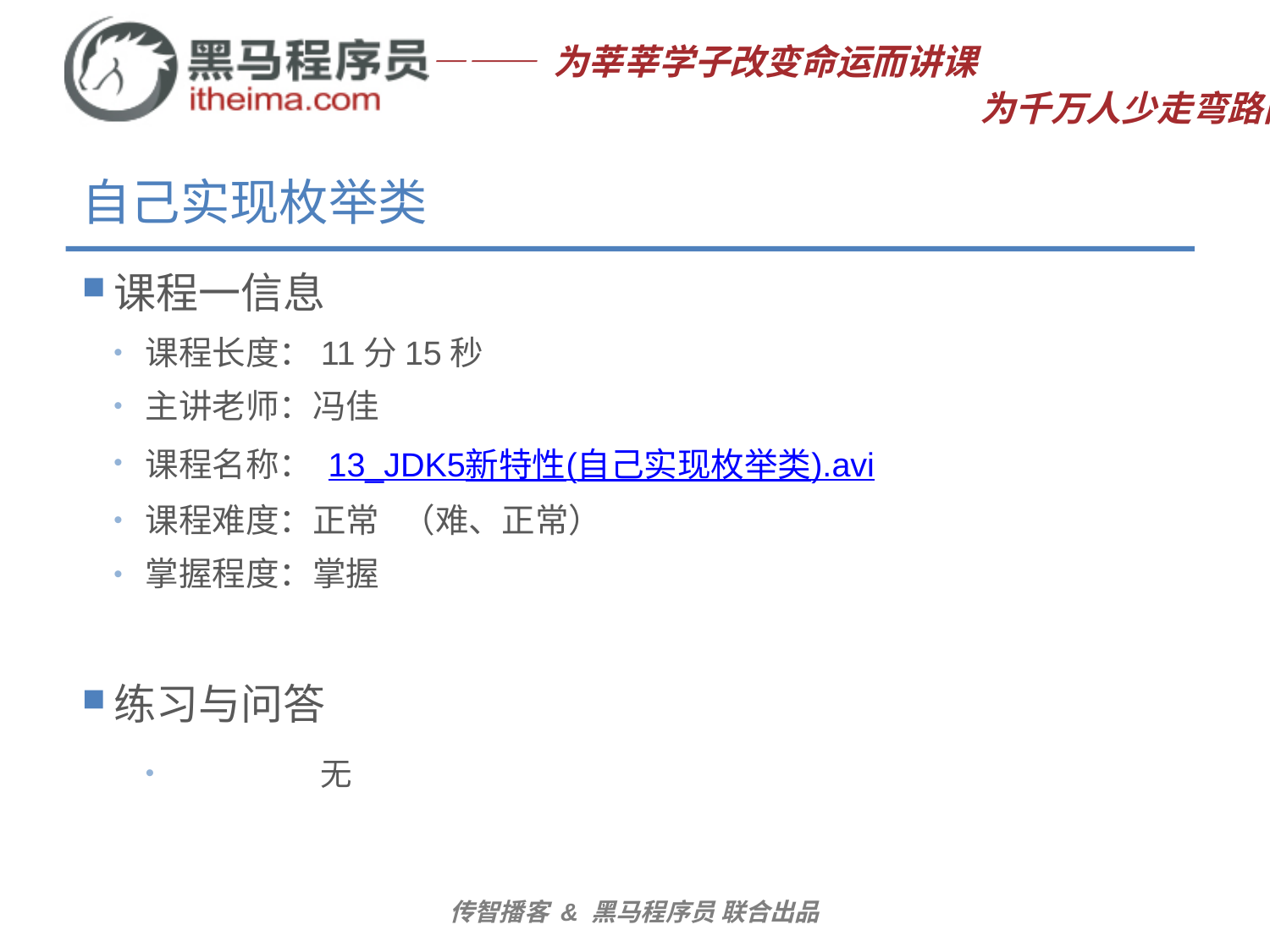

# 自己实现枚举类
课程一信息
课程长度：11分15秒
主讲老师：冯佳
课程名称： 13_JDK5新特性(自己实现枚举类).avi
课程难度：正常   （难、正常）
掌握程度：掌握

练习与问答
	无